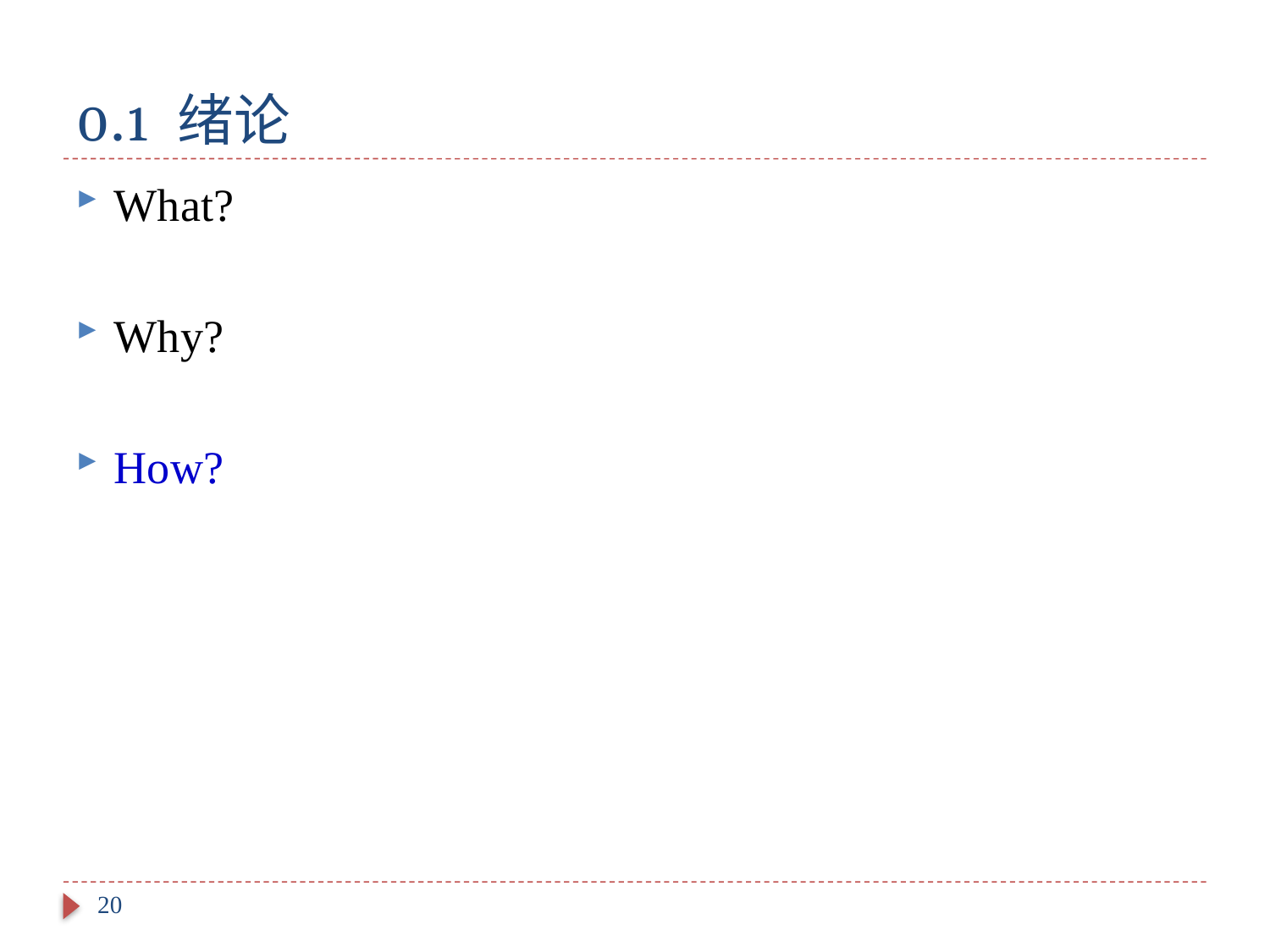

# 0.1 绪论
What?

Why?

How?
20